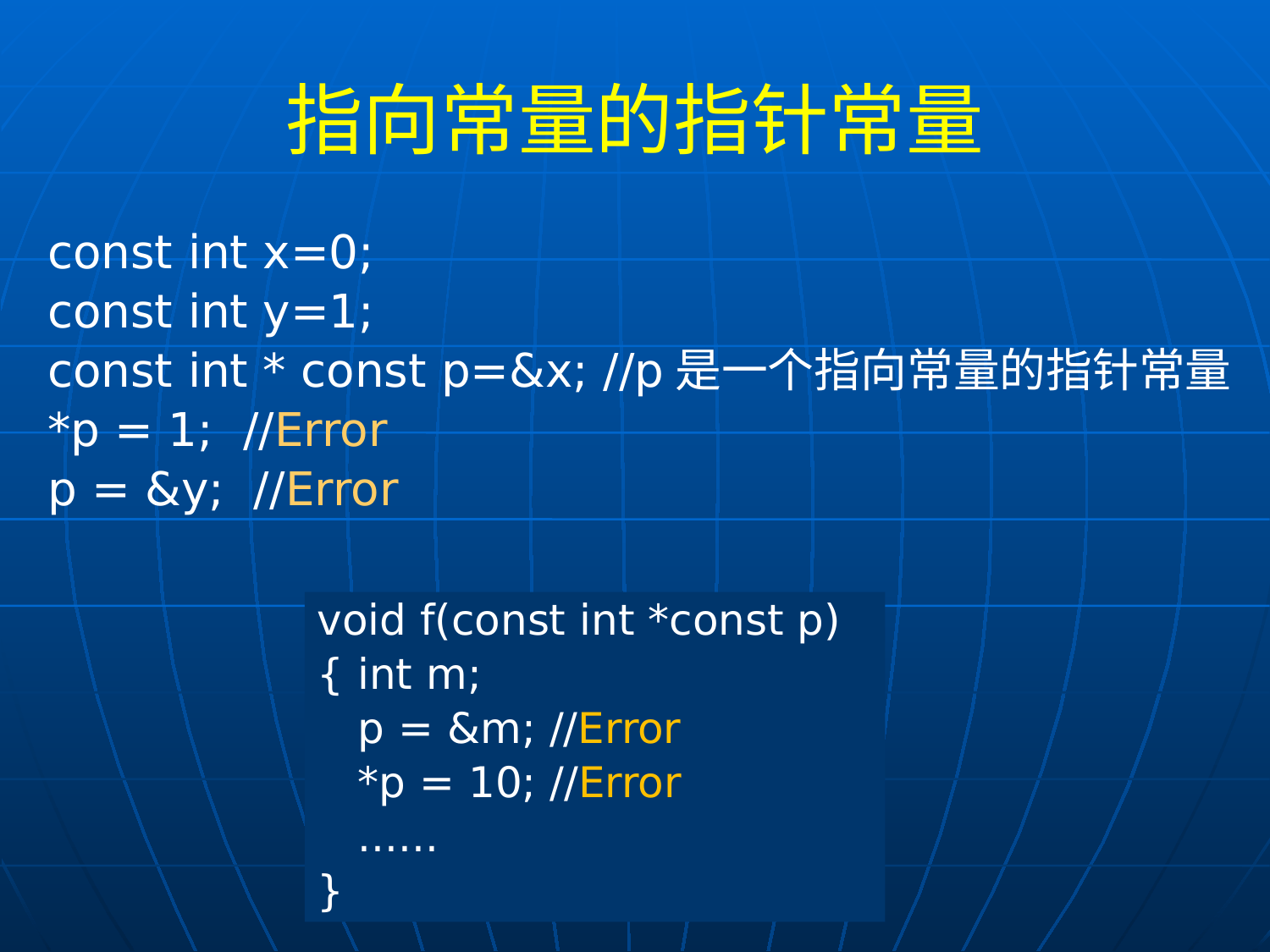

# 指向常量的指针常量
const int x=0;
const int y=1;
const int * const p=&x; //p是一个指向常量的指针常量
*p = 1;  //Error
p = &y;  //Error

void f(const int *const p)
{ int m;
   p = &m; //Error
   *p = 10; //Error
   ......
}